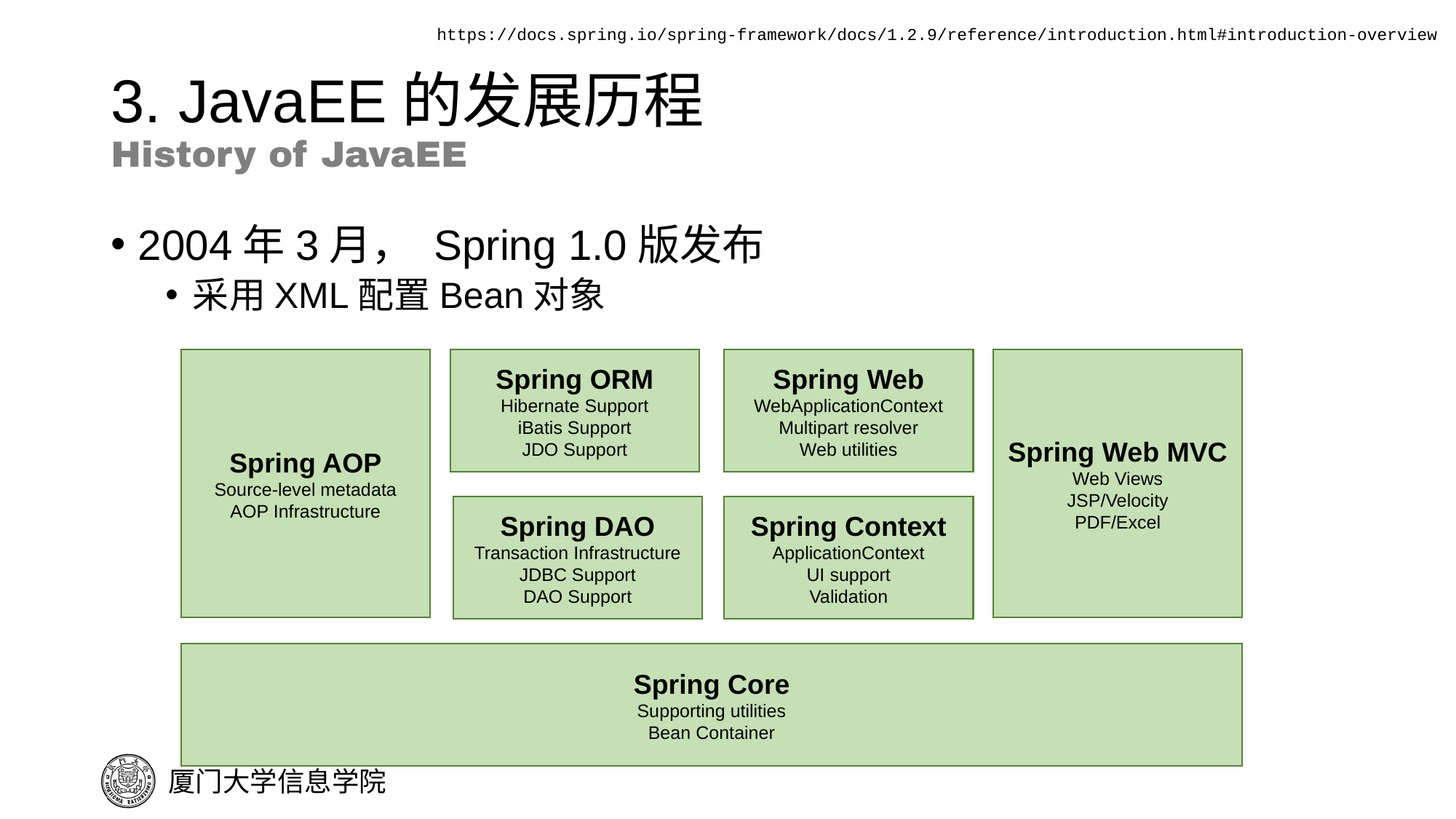

https://docs.spring.io/spring-framework/docs/1.2.9/reference/introduction.html#introduction-overview
# 3. JavaEE的发展历程 History of JavaEE
2004年3月， Spring 1.0版发布
采用XML配置Bean对象
Spring AOP
Source-level metadata
AOP Infrastructure
Spring ORM
Hibernate Support
iBatis Support
JDO Support
Spring Web
WebApplicationContext
Multipart resolver
Web utilities
Spring Web MVC
Web Views
JSP/Velocity
PDF/Excel
Spring DAO
Transaction Infrastructure
JDBC Support
DAO Support
Spring Context
ApplicationContext
UI support
Validation
Spring Core
Supporting utilities
Bean Container